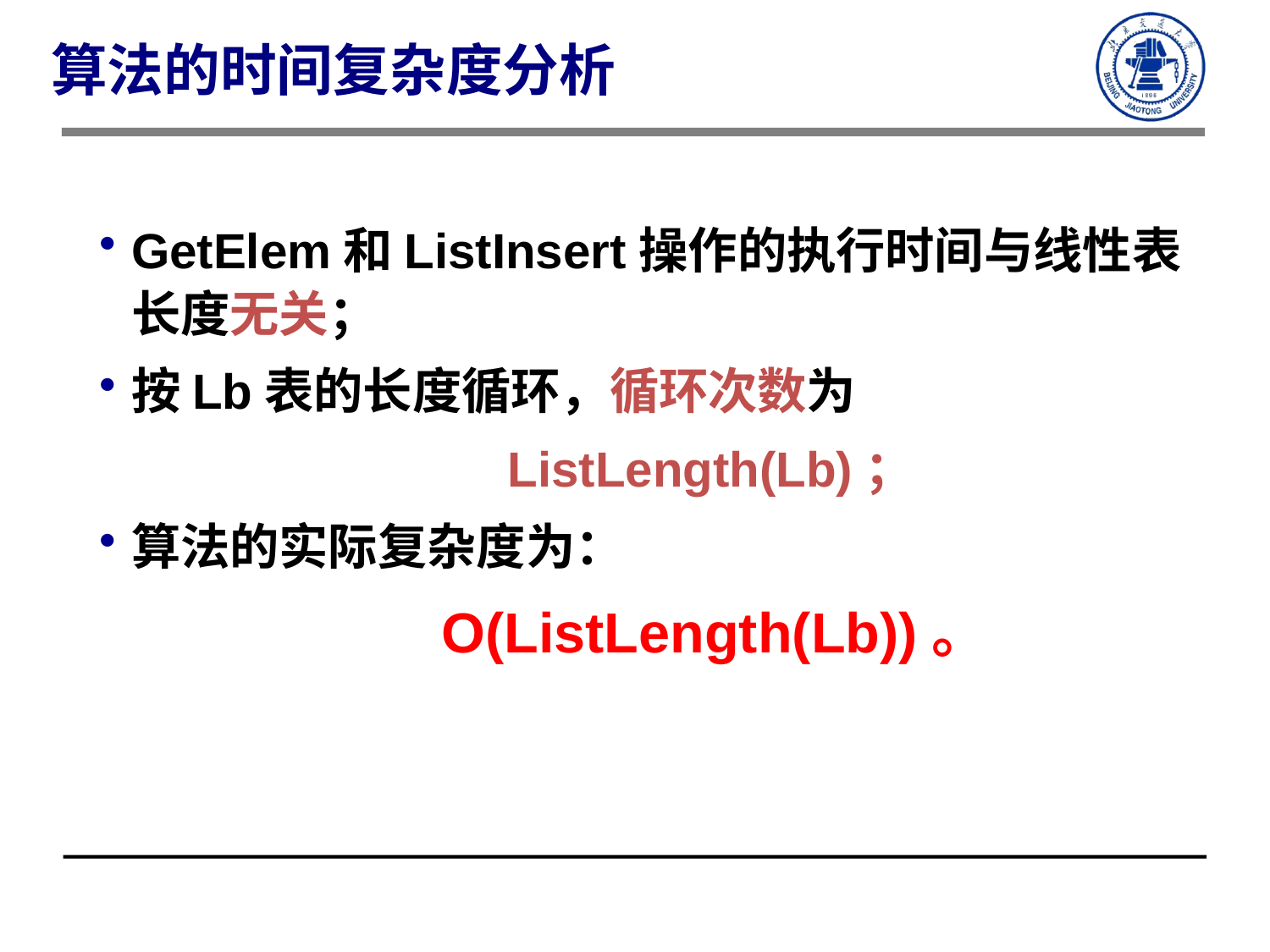

算法的时间复杂度分析
GetElem和ListInsert操作的执行时间与线性表长度无关；
按Lb表的长度循环，循环次数为
			  ListLength(Lb)；
算法的实际复杂度为：
	O(ListLength(Lb))。